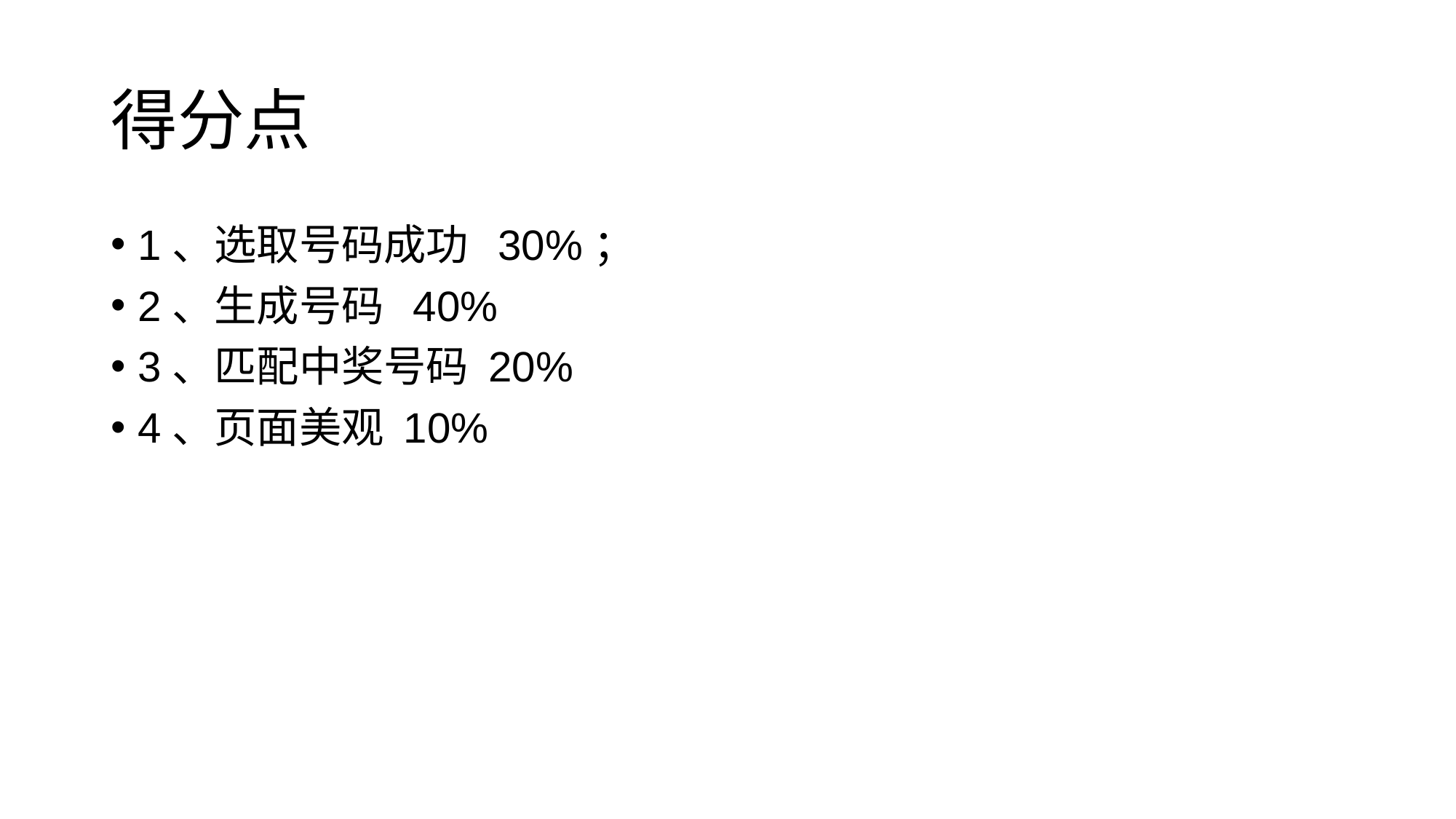

# 得分点
1、选取号码成功  30%；
2、生成号码  40%
3、匹配中奖号码 20%
4、页面美观 10%